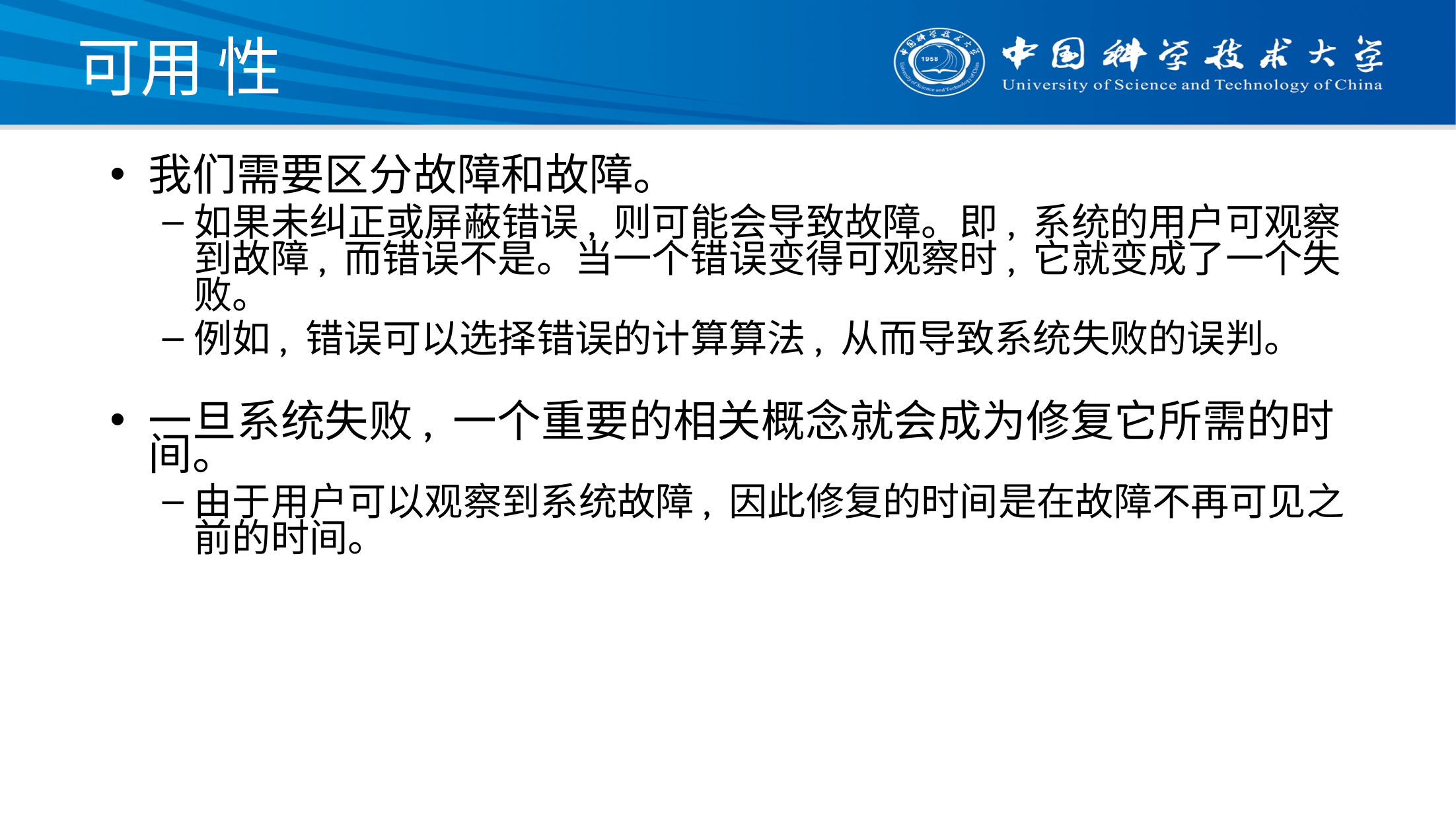

# 可用 性
我们需要区分故障和故障。
如果未纠正或屏蔽错误, 则可能会导致故障。即, 系统的用户可观察到故障, 而错误不是。当一个错误变得可观察时, 它就变成了一个失败。
例如, 错误可以选择错误的计算算法, 从而导致系统失败的误判。

一旦系统失败, 一个重要的相关概念就会成为修复它所需的时间。
由于用户可以观察到系统故障, 因此修复的时间是在故障不再可见之前的时间。
10